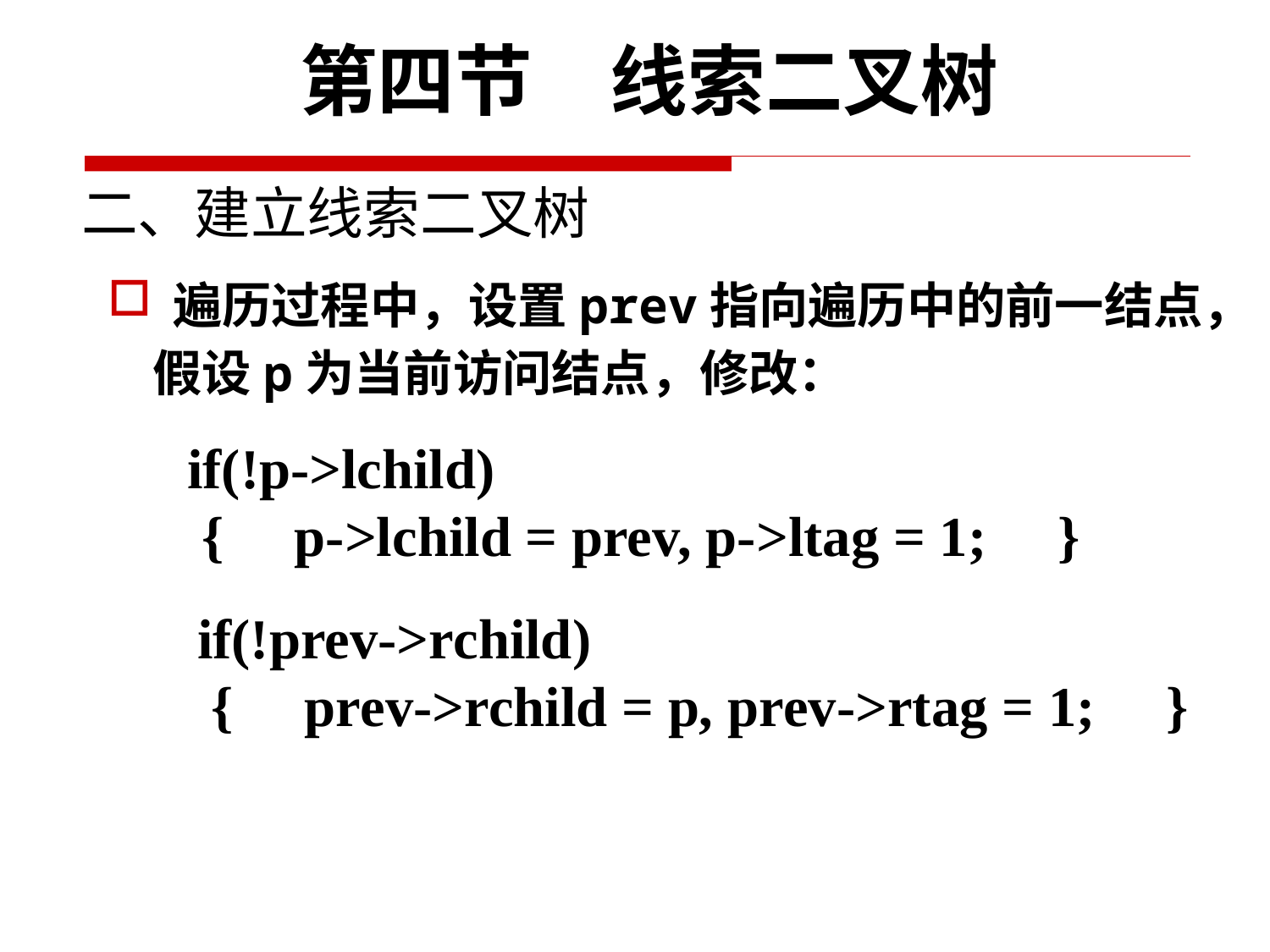

第四节　线索二叉树
# 二、建立线索二叉树
遍历过程中，设置prev指向遍历中的前一结点，
   假设p为当前访问结点，修改：
if(!p->lchild)
 {     p->lchild = prev, p->ltag = 1;     }
if(!prev->rchild)
 {     prev->rchild = p, prev->rtag = 1;     }